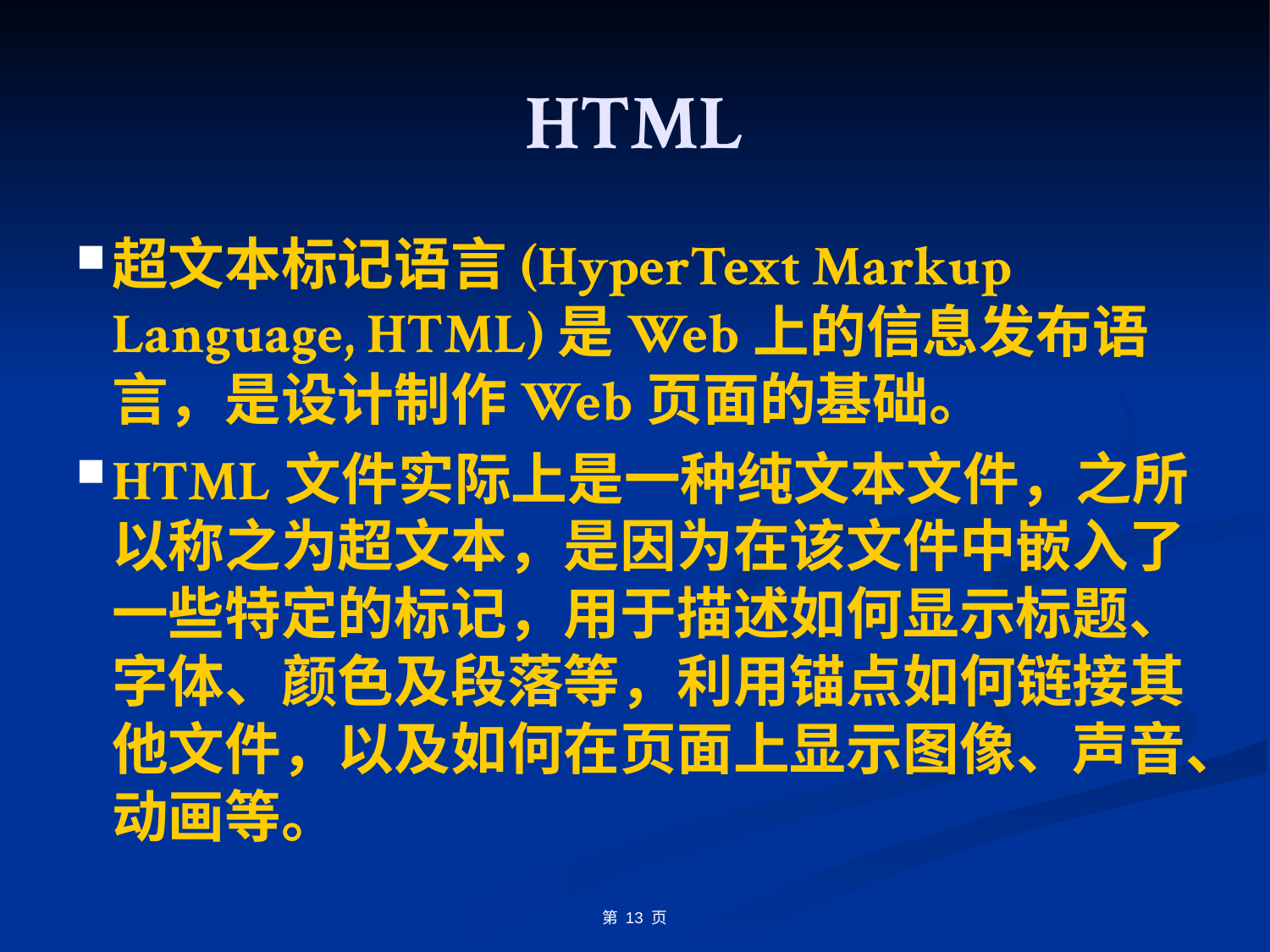

# HTML
超文本标记语言(HyperText Markup Language, HTML)是Web上的信息发布语言，是设计制作Web页面的基础。
HTML文件实际上是一种纯文本文件，之所以称之为超文本，是因为在该文件中嵌入了一些特定的标记，用于描述如何显示标题、字体、颜色及段落等，利用锚点如何链接其他文件，以及如何在页面上显示图像、声音、动画等。
第 13 页